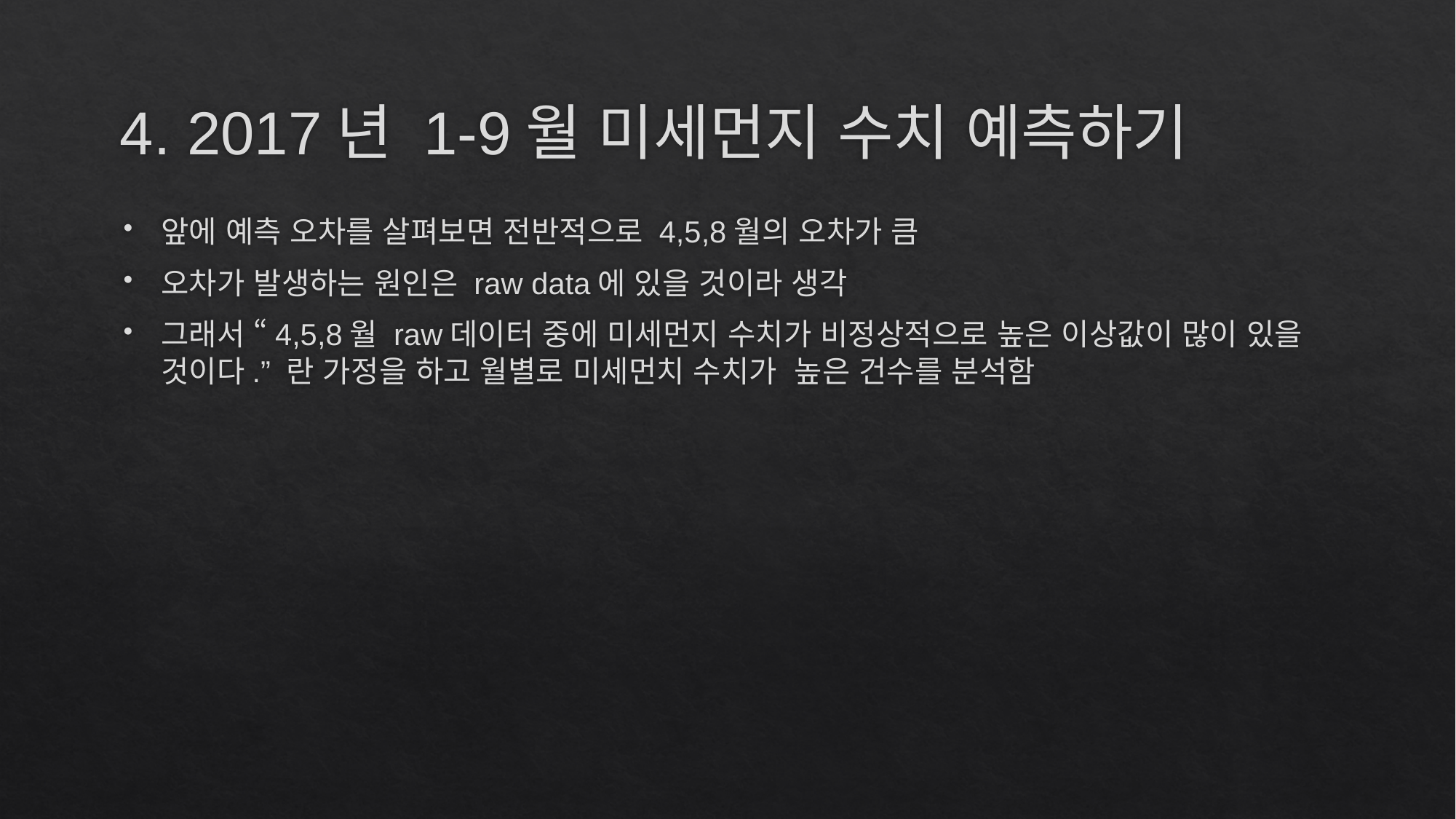

# 4. 2017년 1-9월 미세먼지 수치 예측하기
앞에 예측 오차를 살펴보면 전반적으로 4,5,8월의 오차가 큼
오차가 발생하는 원인은 raw data에 있을 것이라 생각
그래서 “4,5,8월 raw데이터 중에 미세먼지 수치가 비정상적으로 높은 이상값이 많이 있을 것이다.” 란 가정을 하고 월별로 미세먼치 수치가  높은 건수를 분석함